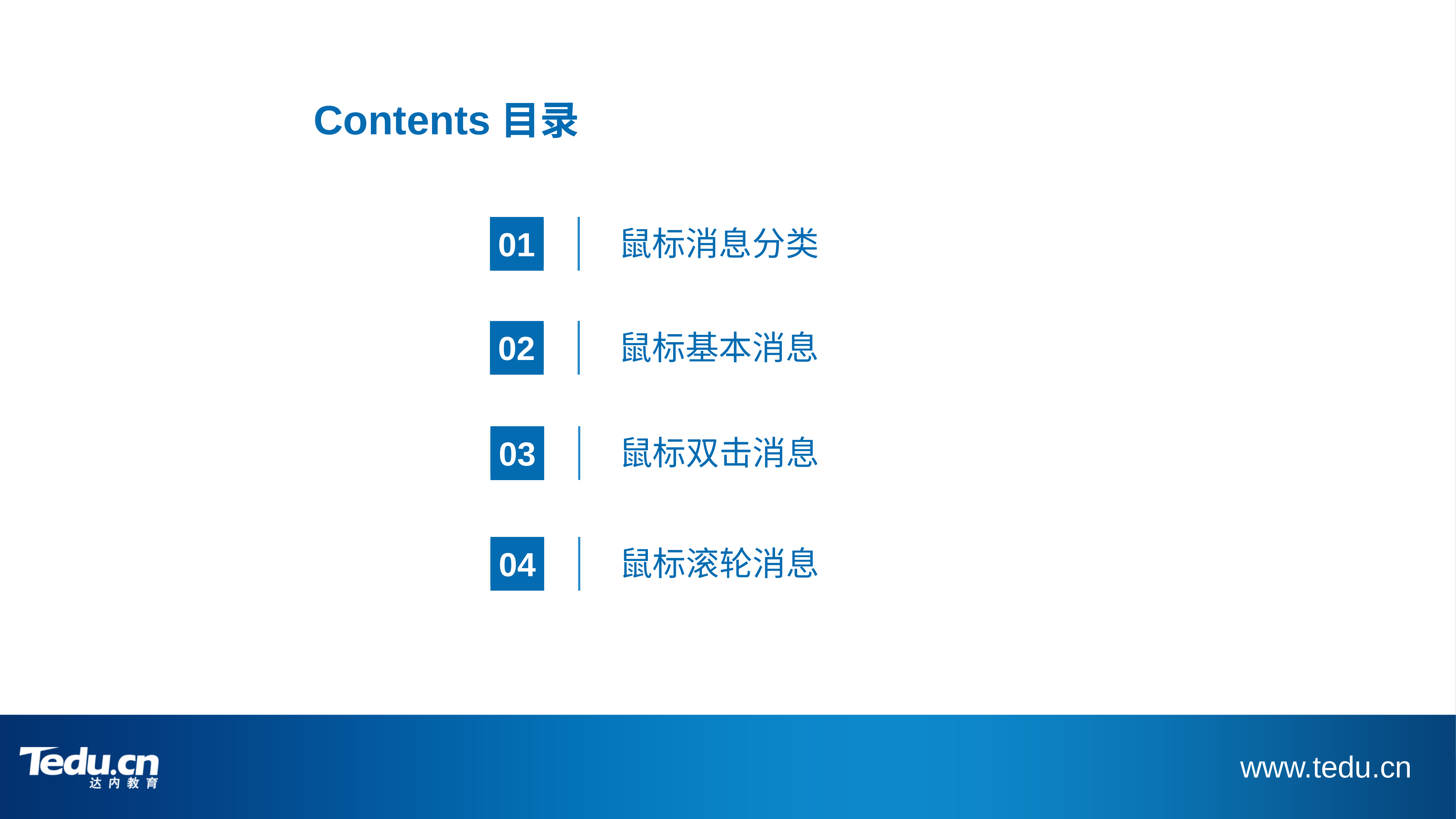

01
鼠标消息分类

02
鼠标基本消息

03
鼠标双击消息

04
鼠标滚轮消息